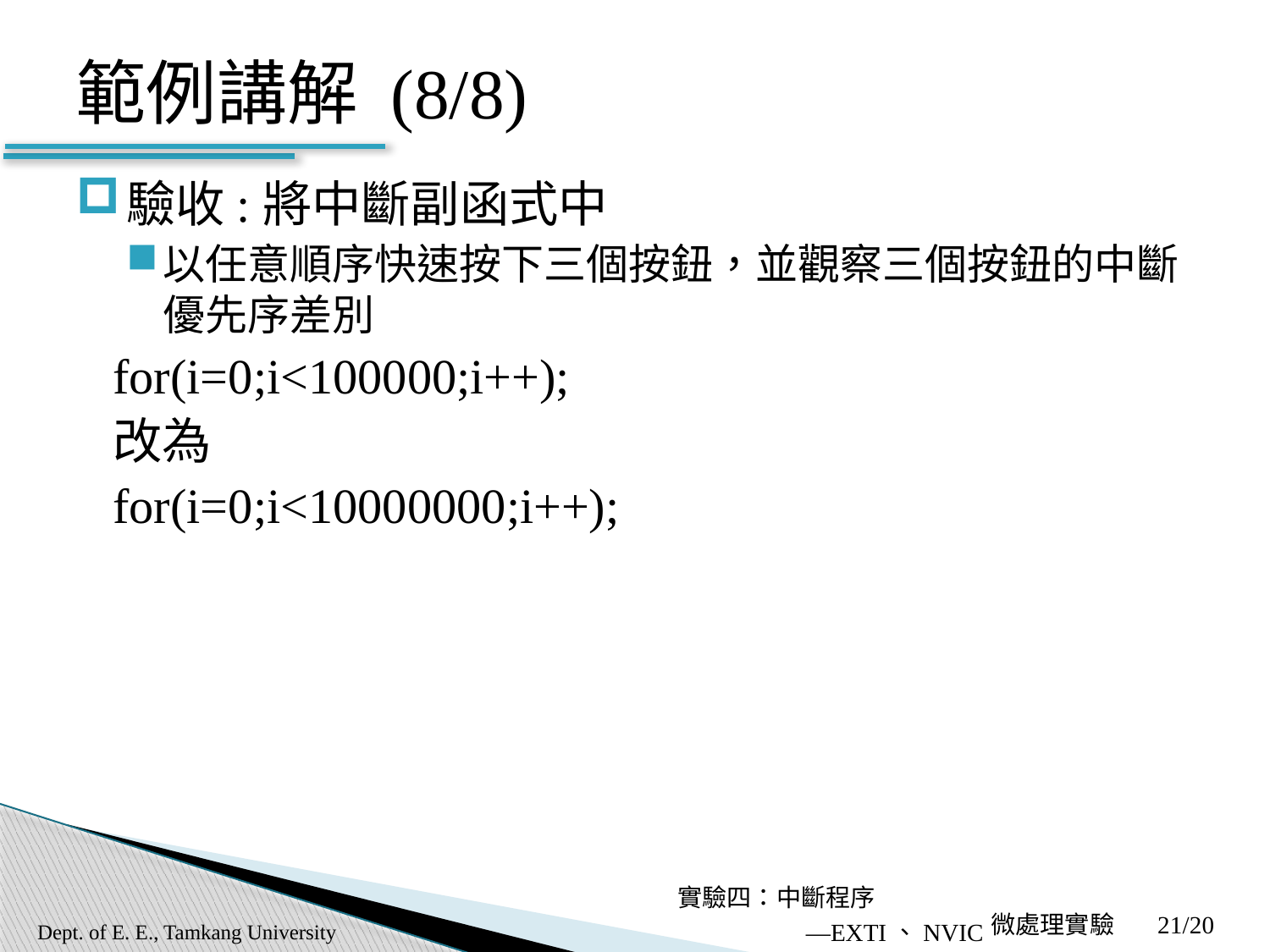

# 範例講解 (8/8)
驗收:將中斷副函式中
以任意順序快速按下三個按鈕，並觀察三個按鈕的中斷優先序差別
for(i=0;i<100000;i++);
改為
for(i=0;i<10000000;i++);